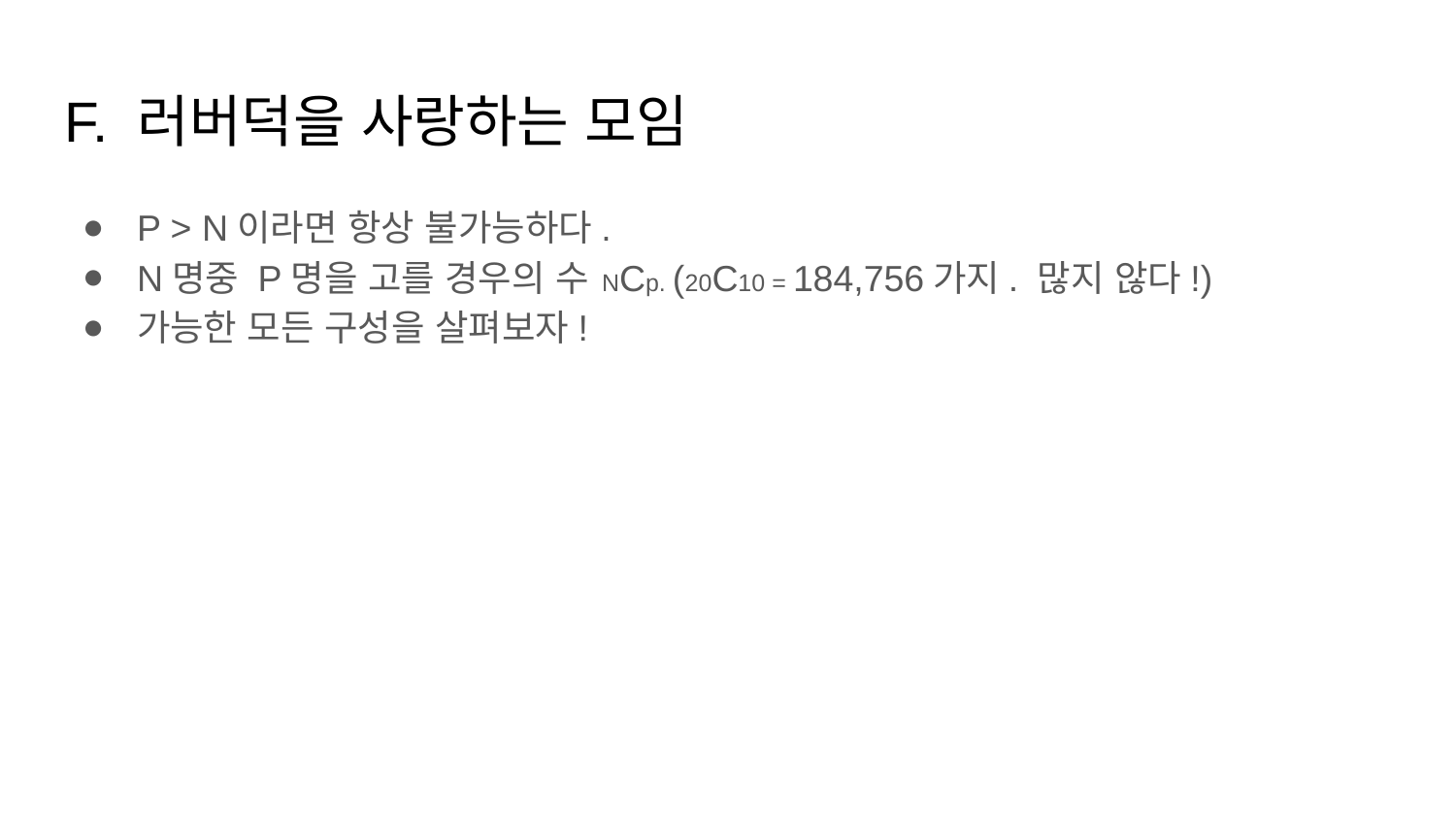

# F. 러버덕을 사랑하는 모임
P > N이라면 항상 불가능하다.
N명중 P명을 고를 경우의 수 NCp. (20C10 = 184,756가지. 많지 않다!)
가능한 모든 구성을 살펴보자!